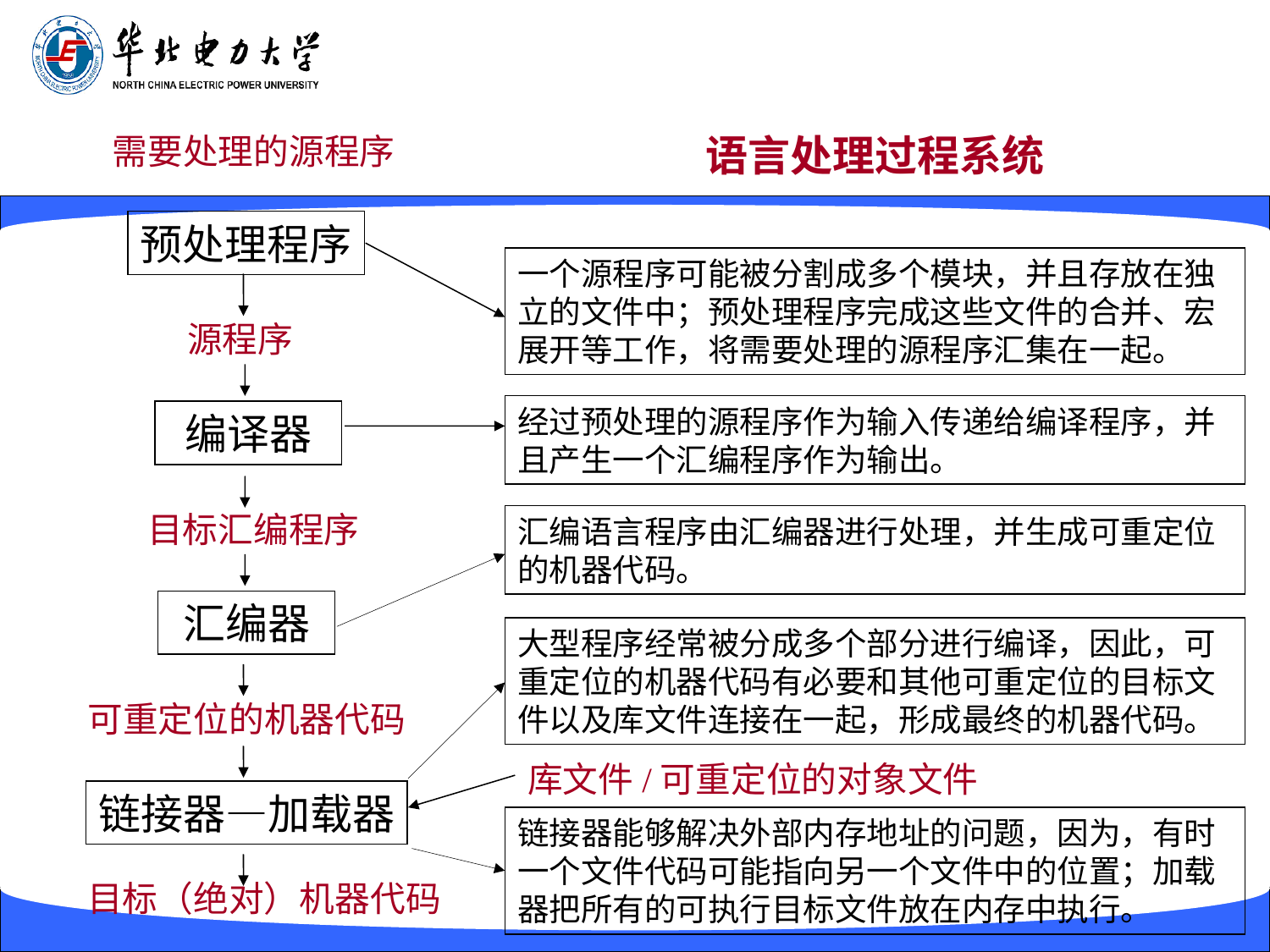

需要处理的源程序
语言处理过程系统
预处理程序

一个源程序可能被分割成多个模块，并且存放在独立的文件中；预处理程序完成这些文件的合并、宏展开等工作，将需要处理的源程序汇集在一起。

源程序

经过预处理的源程序作为输入传递给编译程序，并且产生一个汇编程序作为输出。
编译器

目标汇编程序
汇编语言程序由汇编器进行处理，并生成可重定位的机器代码。

汇编器
大型程序经常被分成多个部分进行编译，因此，可重定位的机器代码有必要和其他可重定位的目标文件以及库文件连接在一起，形成最终的机器代码。

可重定位的机器代码

库文件/可重定位的对象文件

链接器—加载器
链接器能够解决外部内存地址的问题，因为，有时一个文件代码可能指向另一个文件中的位置；加载器把所有的可执行目标文件放在内存中执行。

目标（绝对）机器代码